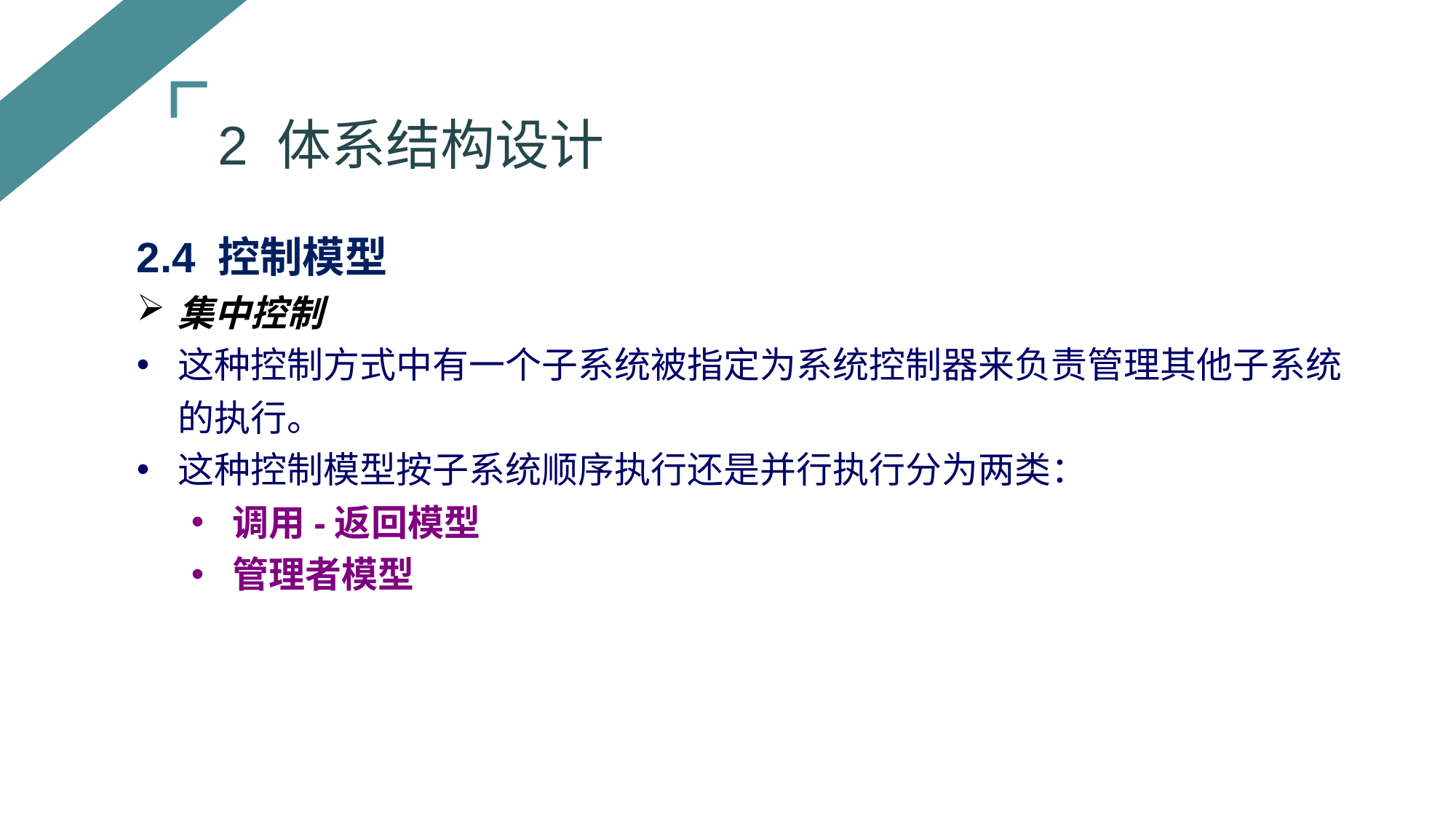

2 体系结构设计
2.4 控制模型
集中控制
这种控制方式中有一个子系统被指定为系统控制器来负责管理其他子系统的执行。
这种控制模型按子系统顺序执行还是并行执行分为两类：
调用-返回模型
管理者模型